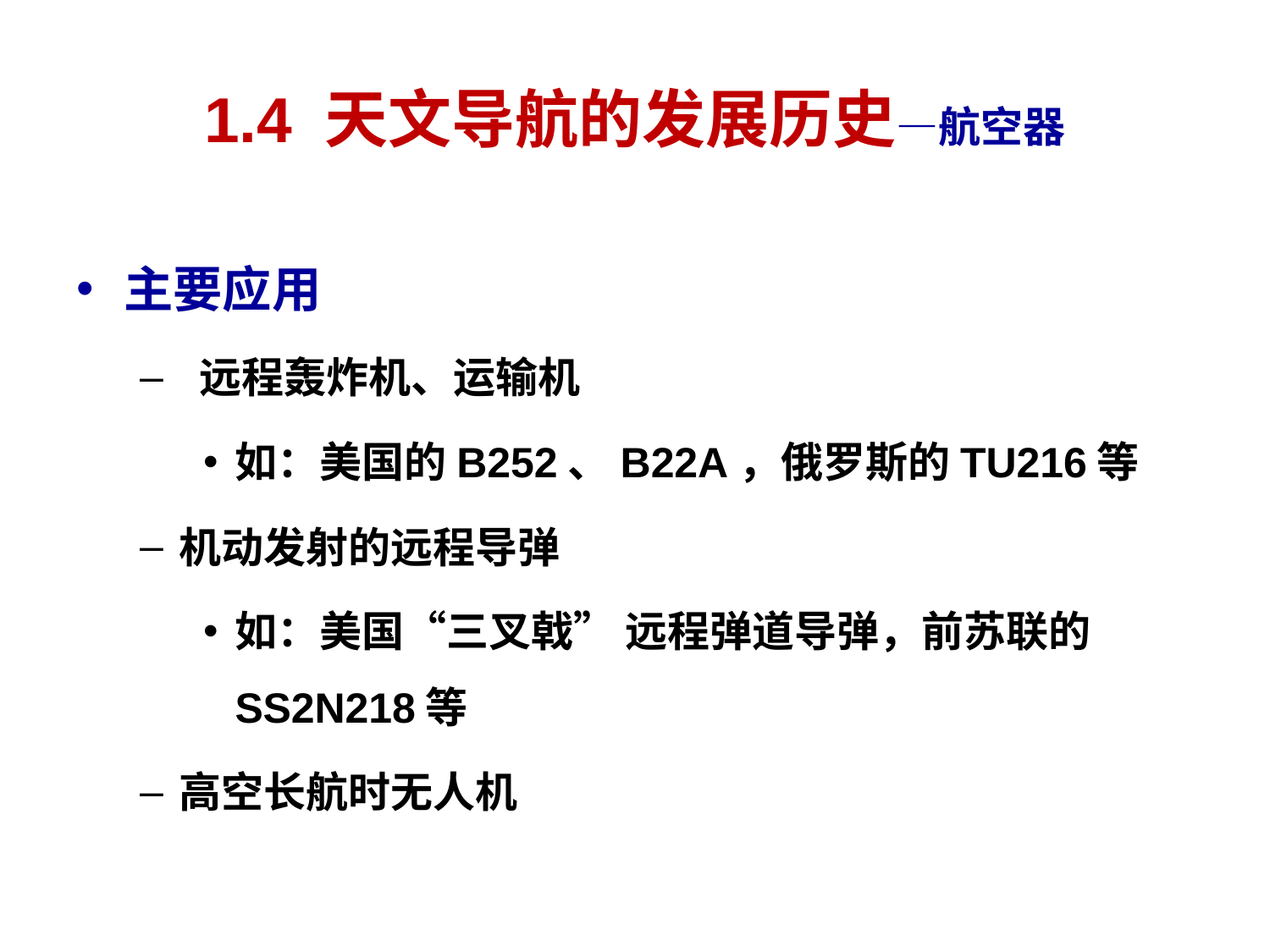

# 1.4 天文导航的发展历史—航空器
主要应用
 远程轰炸机、运输机
如：美国的B252、B22A，俄罗斯的TU216等
机动发射的远程导弹
如：美国“三叉戟” 远程弹道导弹，前苏联的SS2N218等
高空长航时无人机